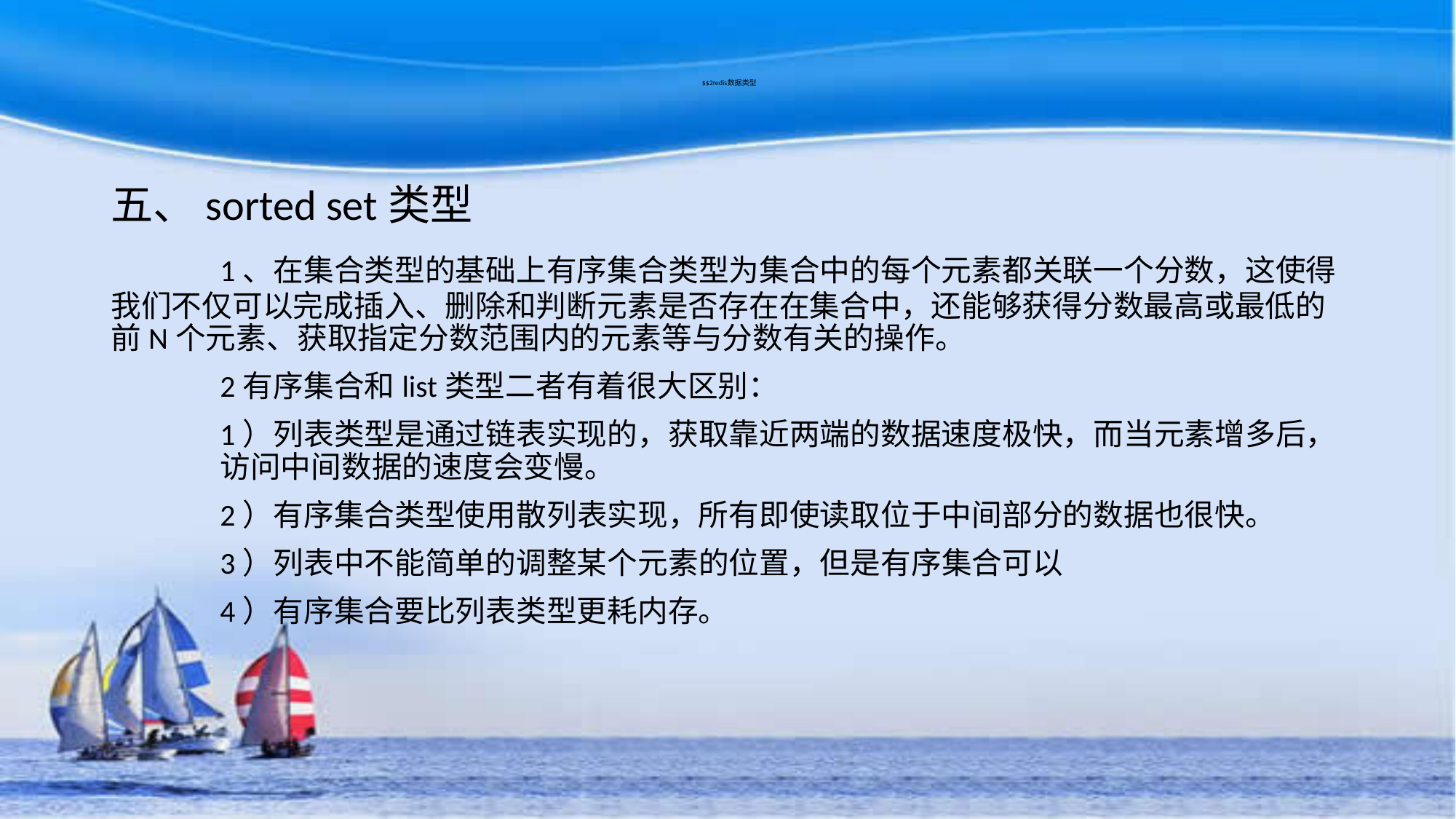

# $$2redis数据类型

五、sorted set类型
	1、在集合类型的基础上有序集合类型为集合中的每个元素都关联一个分数，这使得我们不仅可以完成插入、删除和判断元素是否存在在集合中，还能够获得分数最高或最低的前N个元素、获取指定分数范围内的元素等与分数有关的操作。
	2有序集合和list类型二者有着很大区别：
	1）列表类型是通过链表实现的，获取靠近两端的数据速度极快，而当元素增多后，	访问中间数据的速度会变慢。
	2）有序集合类型使用散列表实现，所有即使读取位于中间部分的数据也很快。
	3）列表中不能简单的调整某个元素的位置，但是有序集合可以
	4）有序集合要比列表类型更耗内存。